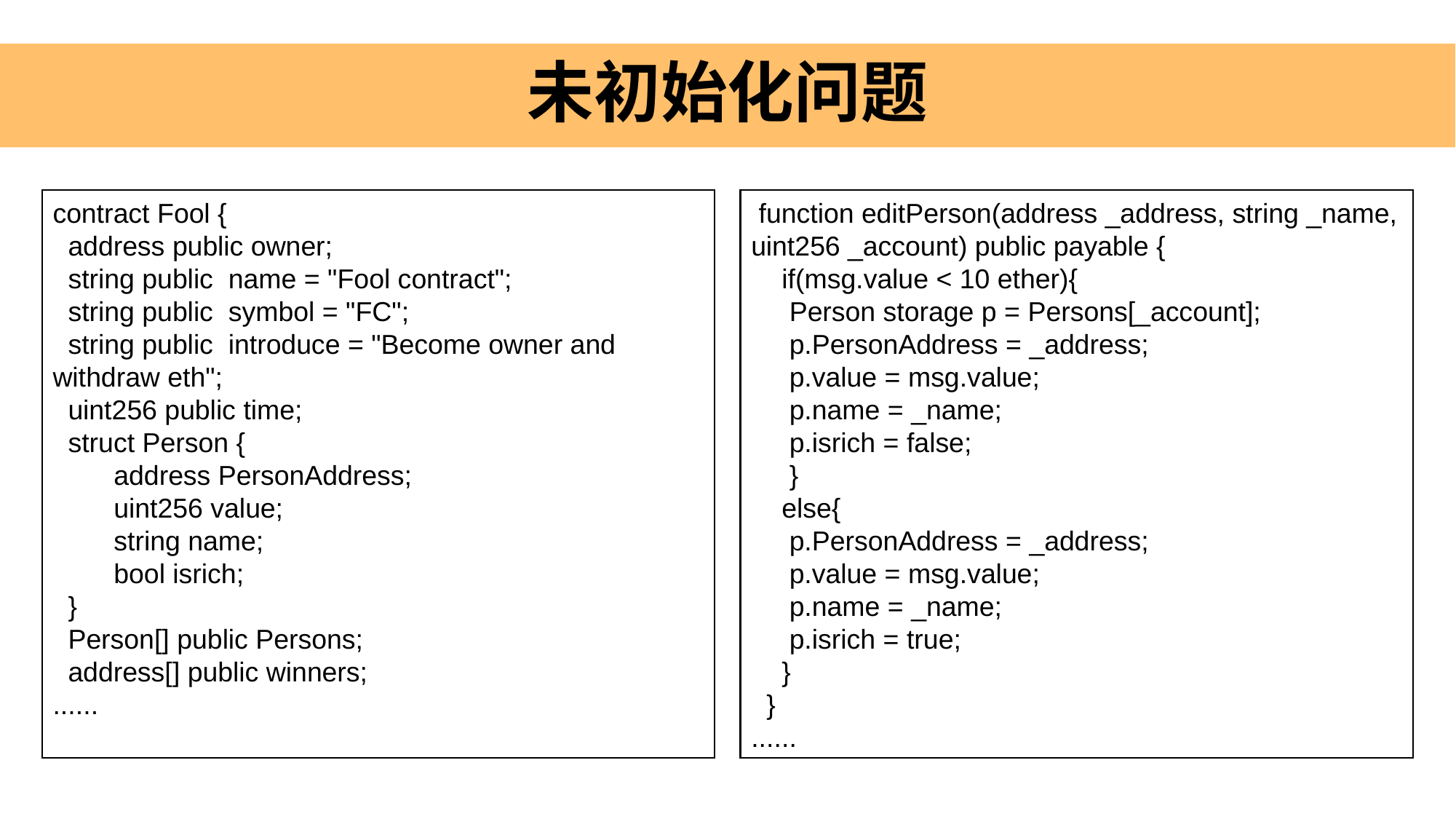

# 未初始化问题
contract Fool {
  address public owner;
  string public  name = "Fool contract";
  string public  symbol = "FC";
  string public  introduce = "Become owner and  withdraw eth";
  uint256 public time;
  struct Person {
        address PersonAddress;
        uint256 value;
        string name;
        bool isrich;
  }
  Person[] public Persons;
  address[] public winners;
......

 function editPerson(address _address, string _name, uint256 _account) public payable {
    if(msg.value < 10 ether){
     Person storage p = Persons[_account];
     p.PersonAddress = _address;
     p.value = msg.value;
     p.name = _name;
     p.isrich = false;
     }
    else{
     p.PersonAddress = _address;
     p.value = msg.value;
     p.name = _name;
     p.isrich = true;
    }
  }
......